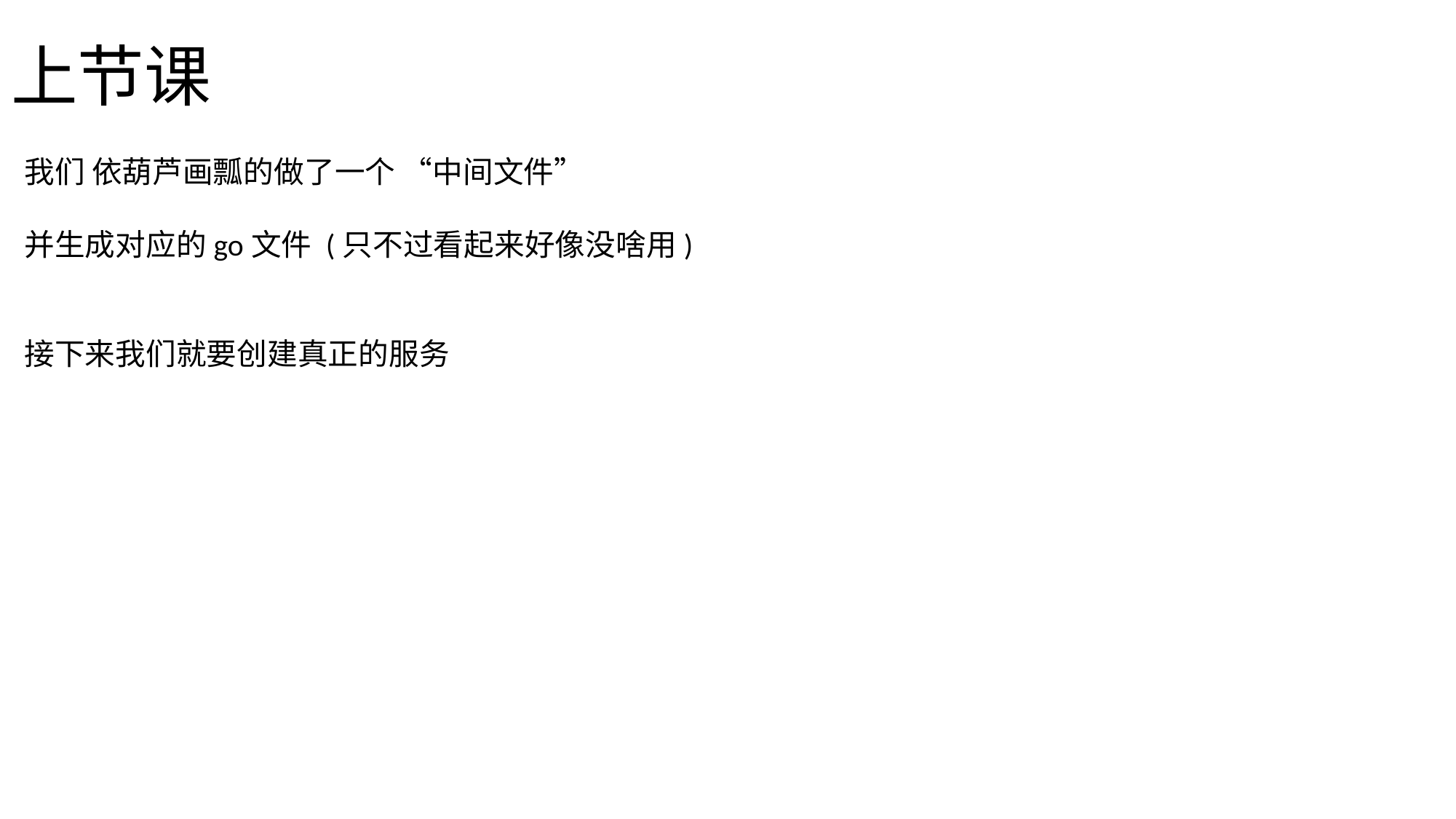

# 上节课

我们 依葫芦画瓢的做了一个 “中间文件”

并生成对应的go文件 (只不过看起来好像没啥用)

接下来我们就要创建真正的服务